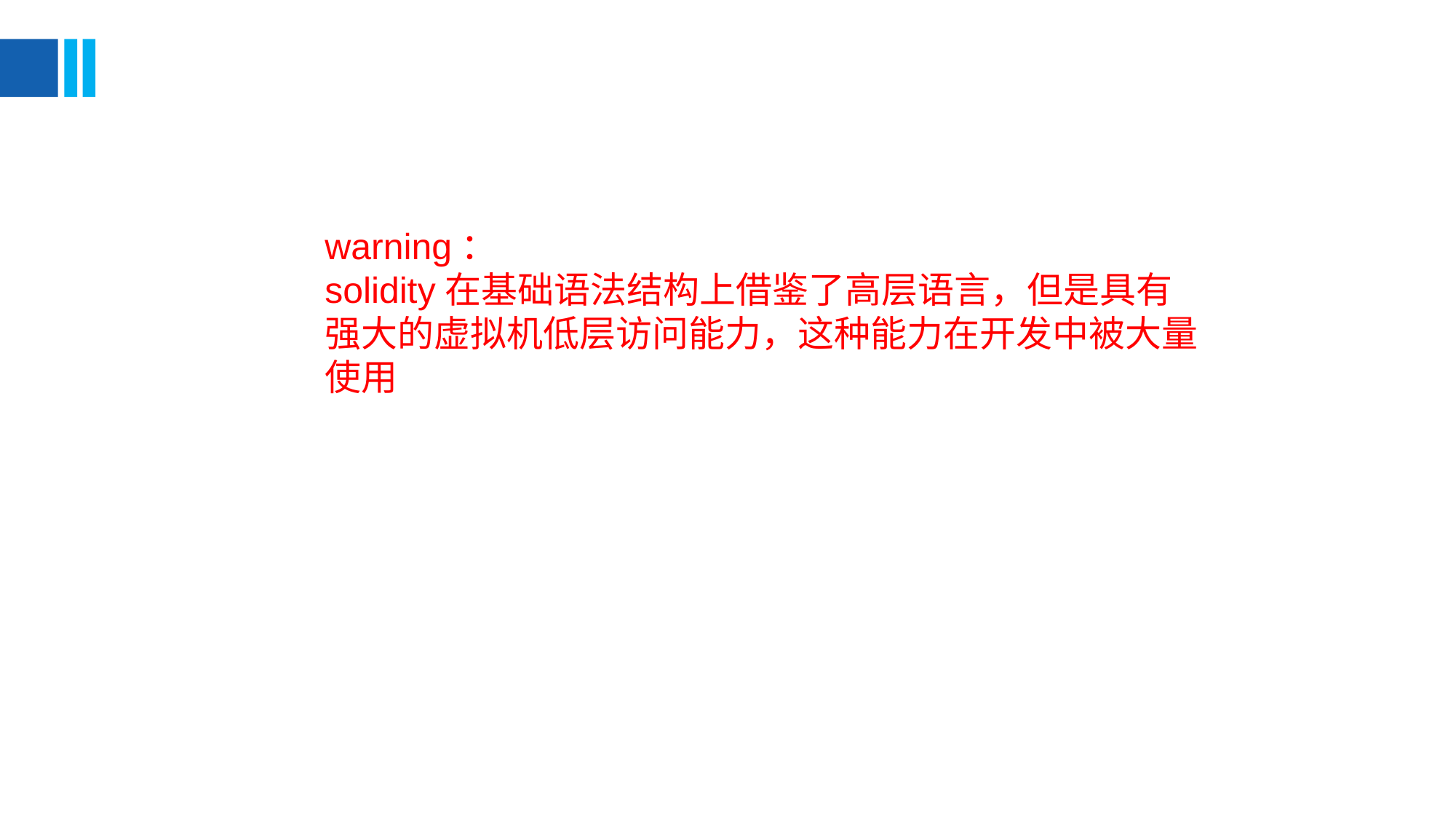

warning：
solidity在基础语法结构上借鉴了高层语言，但是具有强大的虚拟机低层访问能力，这种能力在开发中被大量使用